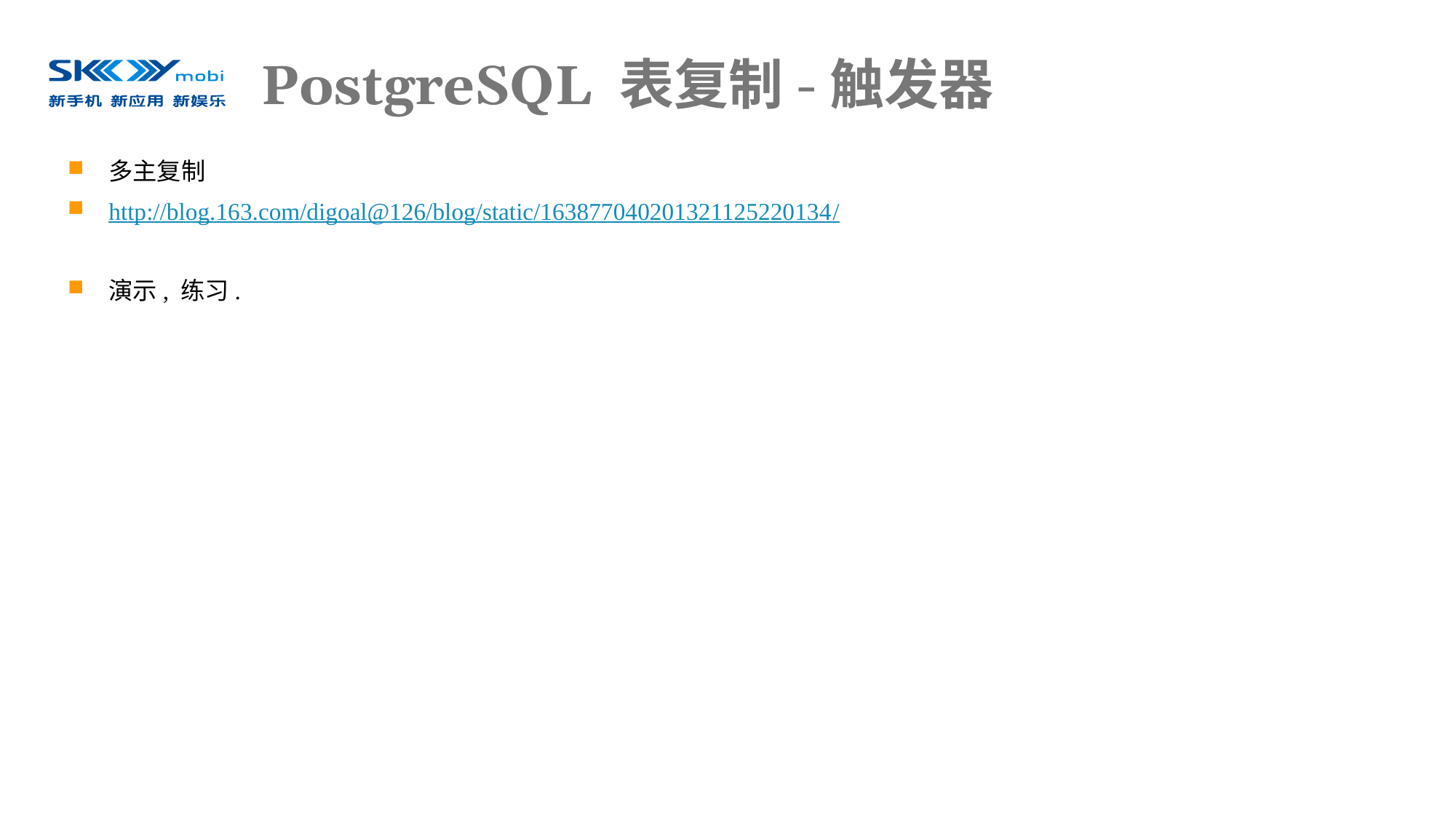

# PostgreSQL 表复制-触发器
多主复制
http://blog.163.com/digoal@126/blog/static/163877040201321125220134/

演示, 练习.